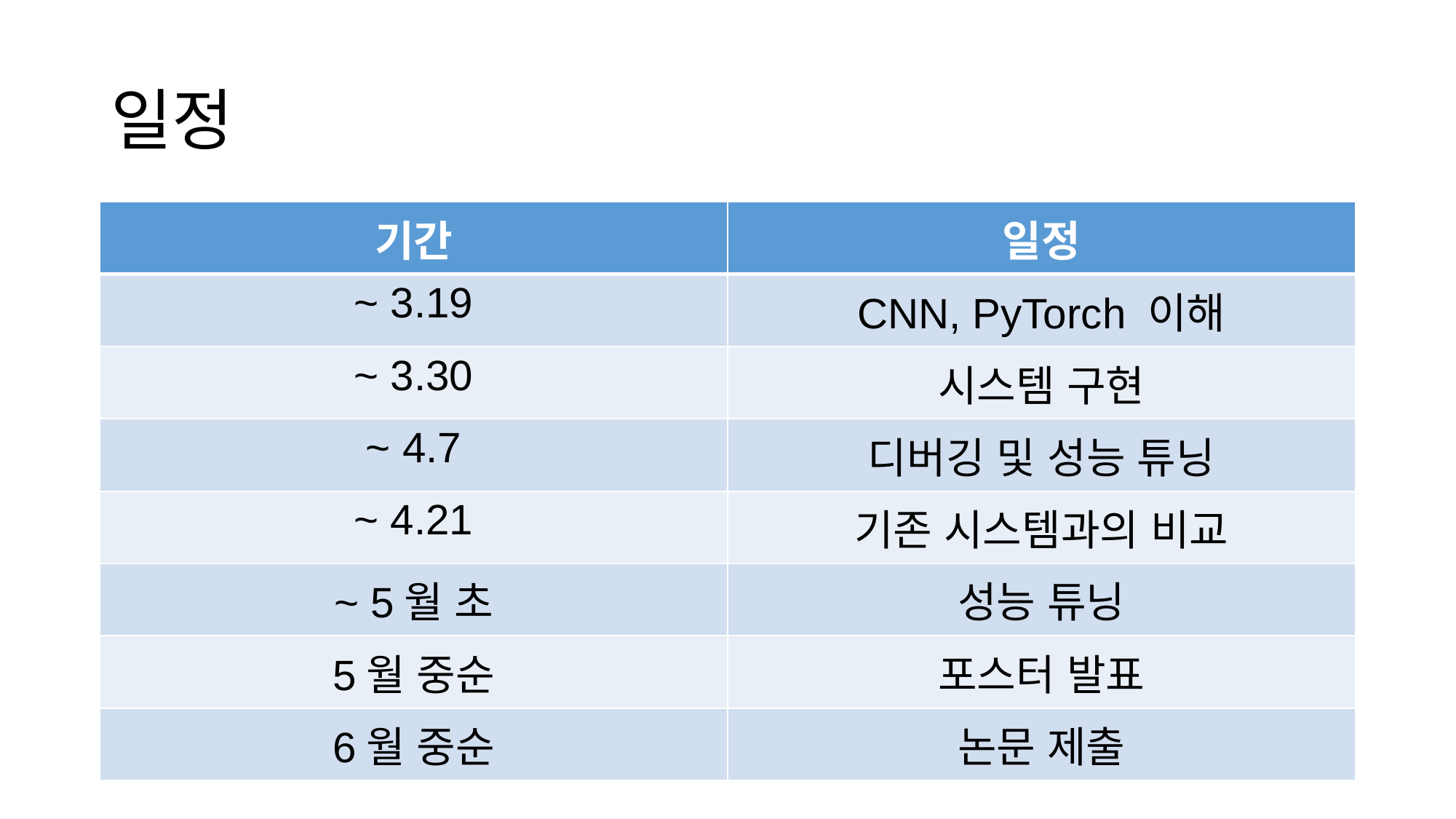

# 일정
| 기간 | 일정 |
| --- | --- |
| ~ 3.19 | CNN, PyTorch 이해 |
| ~ 3.30 | 시스템 구현 |
| ~ 4.7 | 디버깅 및 성능 튜닝 |
| ~ 4.21 | 기존 시스템과의 비교 |
| ~ 5월 초 | 성능 튜닝 |
| 5월 중순 | 포스터 발표 |
| 6월 중순 | 논문 제출 |